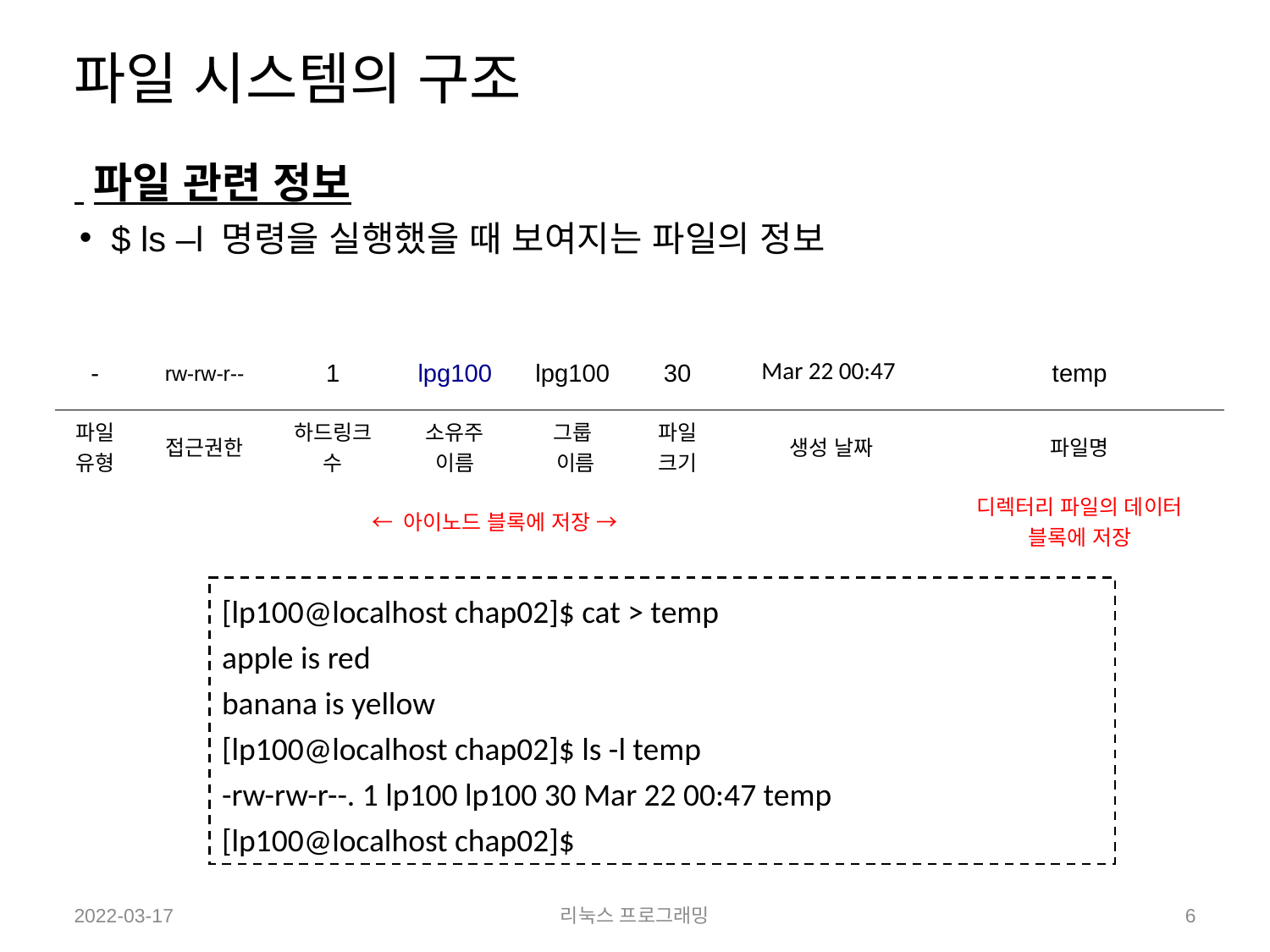

# 파일 시스템의 구조
 파일 관련 정보
$ ls –l 명령을 실행했을 때 보여지는 파일의 정보
| - | rw-rw-r-- | 1 | lpg100 | lpg100 | 30 | Mar 22 00:47 | temp |
| --- | --- | --- | --- | --- | --- | --- | --- |
| 파일 유형 | 접근권한 | 하드링크수 | 소유주 이름 | 그룹 이름 | 파일 크기 | 생성 날짜 | 파일명 |
| ← 아이노드 블록에 저장 → |  |  |  |  |  |  | 디렉터리 파일의 데이터 블록에 저장 |

[lp100@localhost chap02]$ cat > temp
apple is red
banana is yellow
[lp100@localhost chap02]$ ls -l temp
-rw-rw-r--. 1 lp100 lp100 30 Mar 22 00:47 temp
[lp100@localhost chap02]$
2022-03-17
리눅스 프로그래밍
6